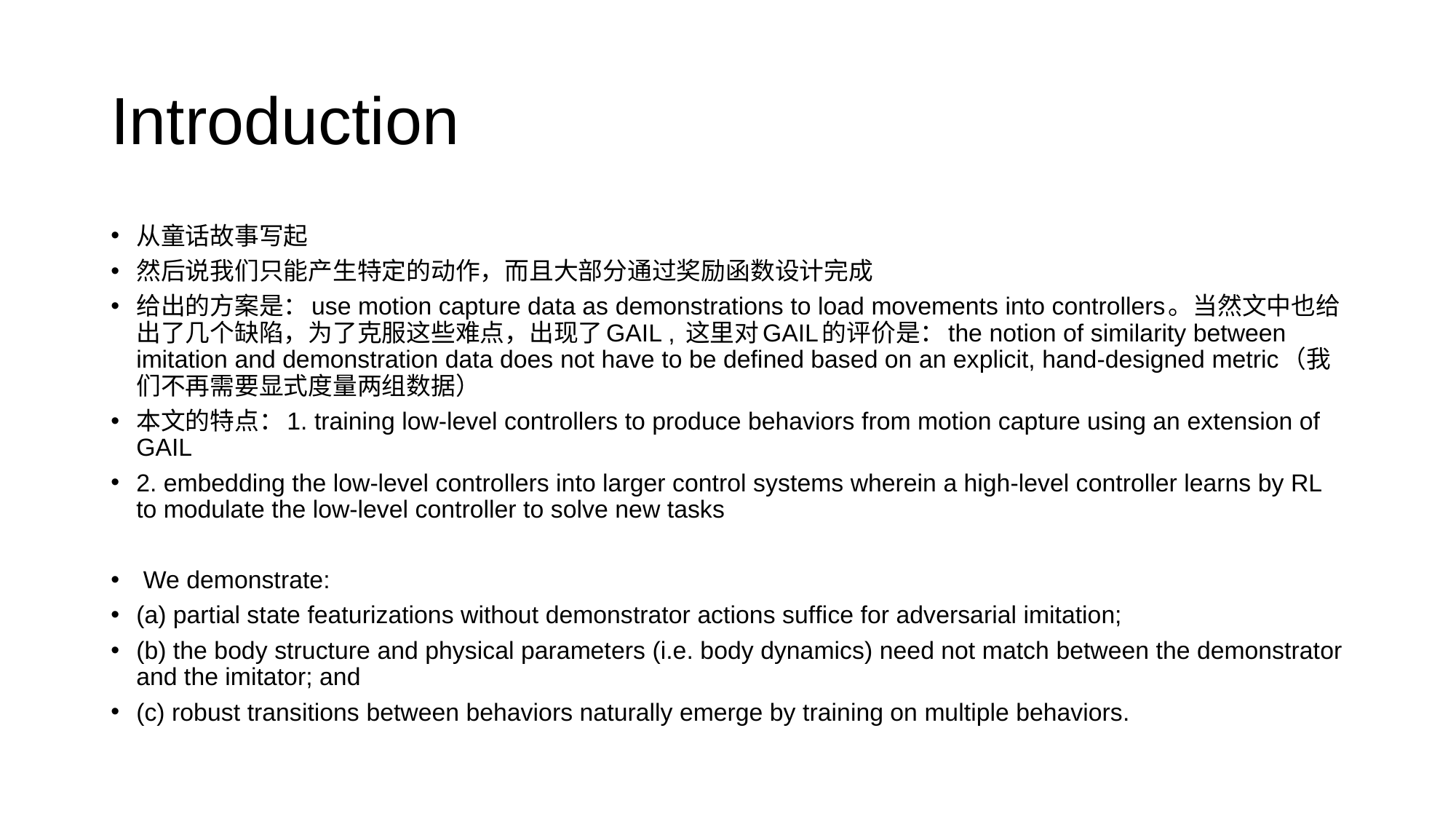

# Introduction
从童话故事写起
然后说我们只能产生特定的动作，而且大部分通过奖励函数设计完成
给出的方案是：use motion capture data as demonstrations to load movements into controllers。当然文中也给出了几个缺陷，为了克服这些难点，出现了GAIL , 这里对GAIL的评价是：the notion of similarity between imitation and demonstration data does not have to be deﬁned based on an explicit, hand-designed metric（我们不再需要显式度量两组数据）
本文的特点：1. training low-level controllers to produce behaviors from motion capture using an extension of GAIL
2. embedding the low-level controllers into larger control systems wherein a high-level controller learns by RL to modulate the low-level controller to solve new tasks

 We demonstrate:
(a) partial state featurizations without demonstrator actions sufﬁce for adversarial imitation;
(b) the body structure and physical parameters (i.e. body dynamics) need not match between the demonstrator and the imitator; and
(c) robust transitions between behaviors naturally emerge by training on multiple behaviors.